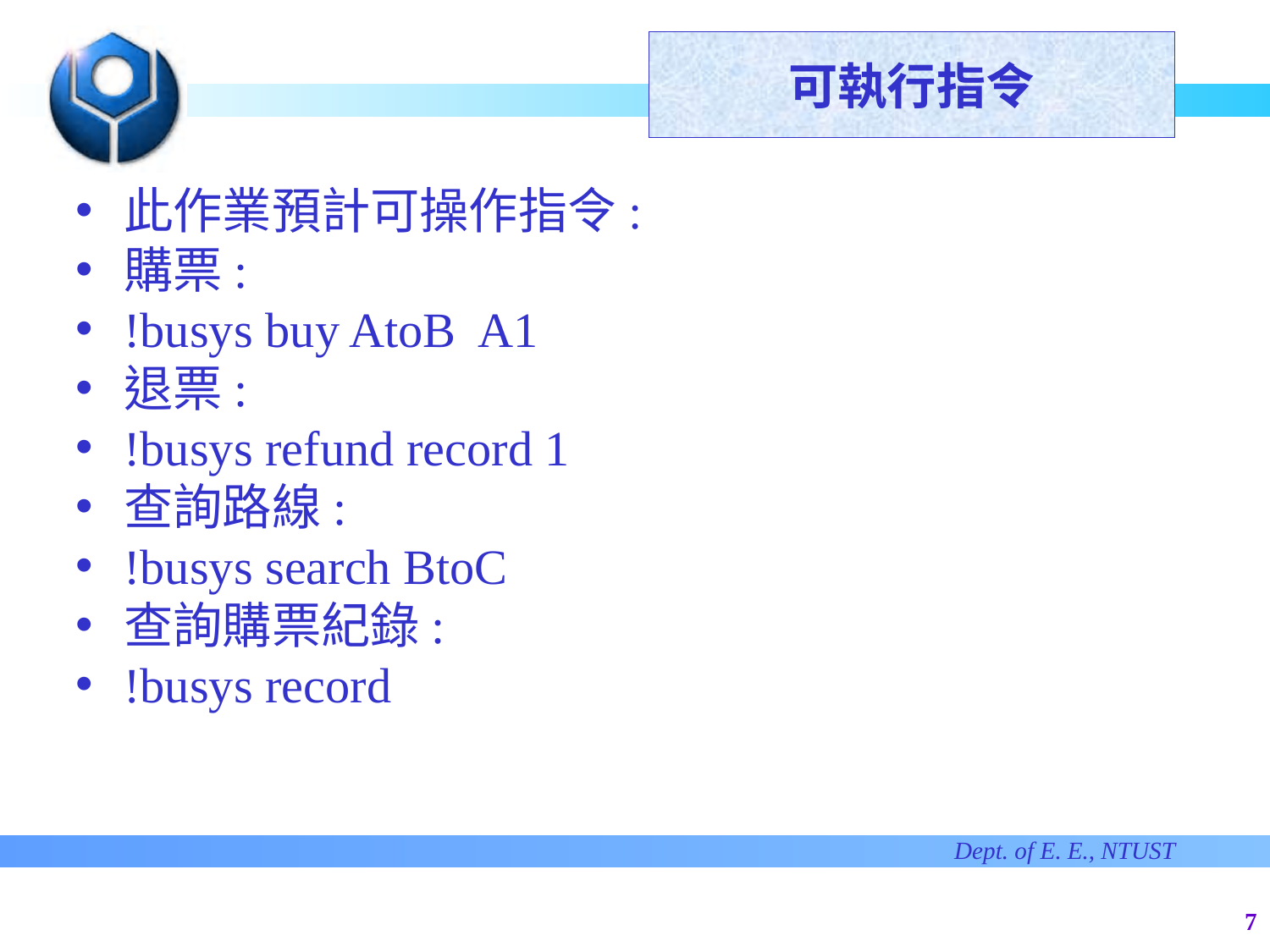

# 可執行指令
此作業預計可操作指令:
購票:
!busys buy AtoB  A1
退票:
!busys refund record 1
查詢路線:
!busys search BtoC
查詢購票紀錄:
!busys record

7